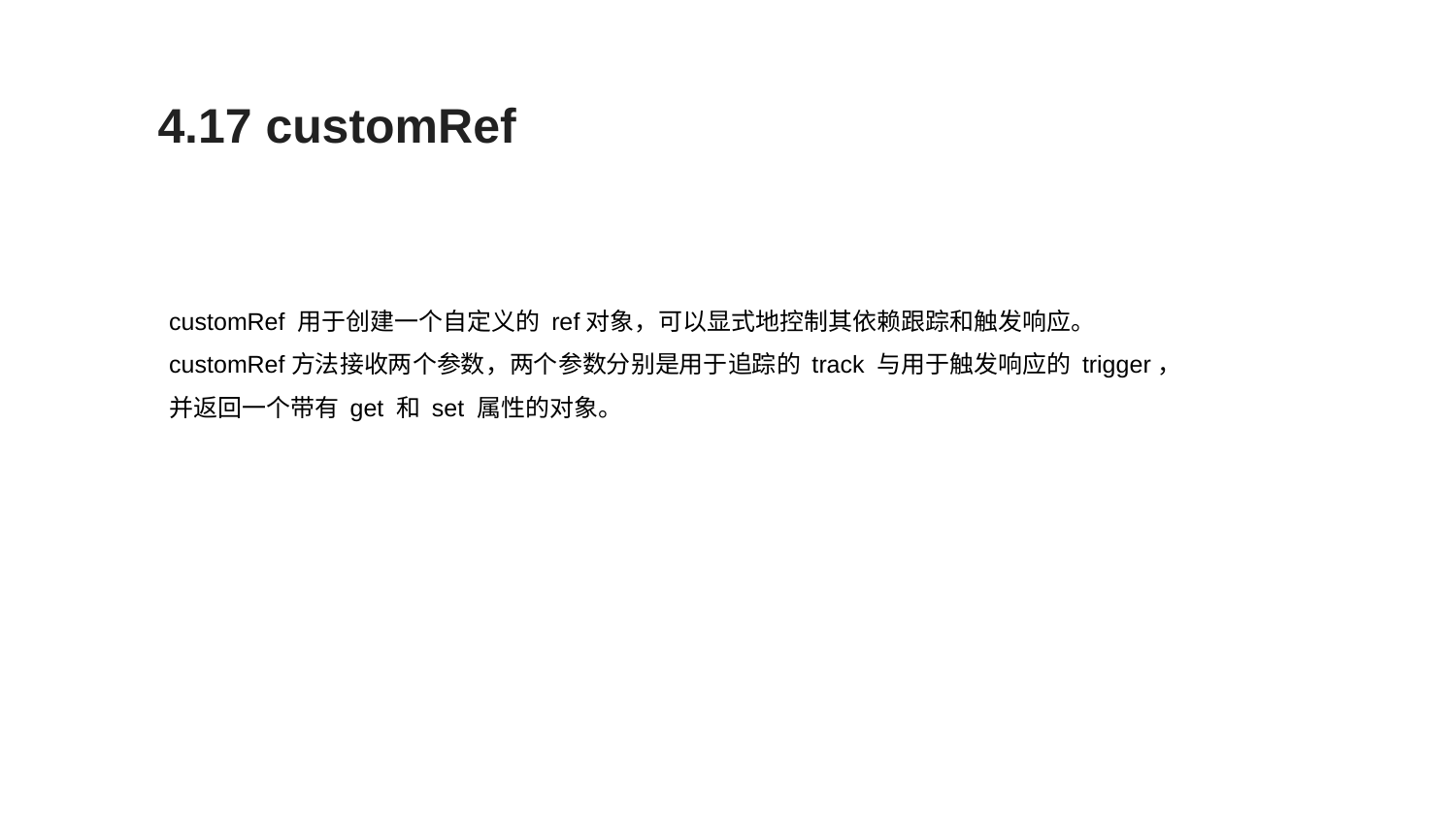

4.17 customRef
customRef 用于创建一个自定义的 ref对象，可以显式地控制其依赖跟踪和触发响应。
customRef方法接收两个参数，两个参数分别是用于追踪的 track 与用于触发响应的 trigger，并返回一个带有 get 和 set 属性的对象。